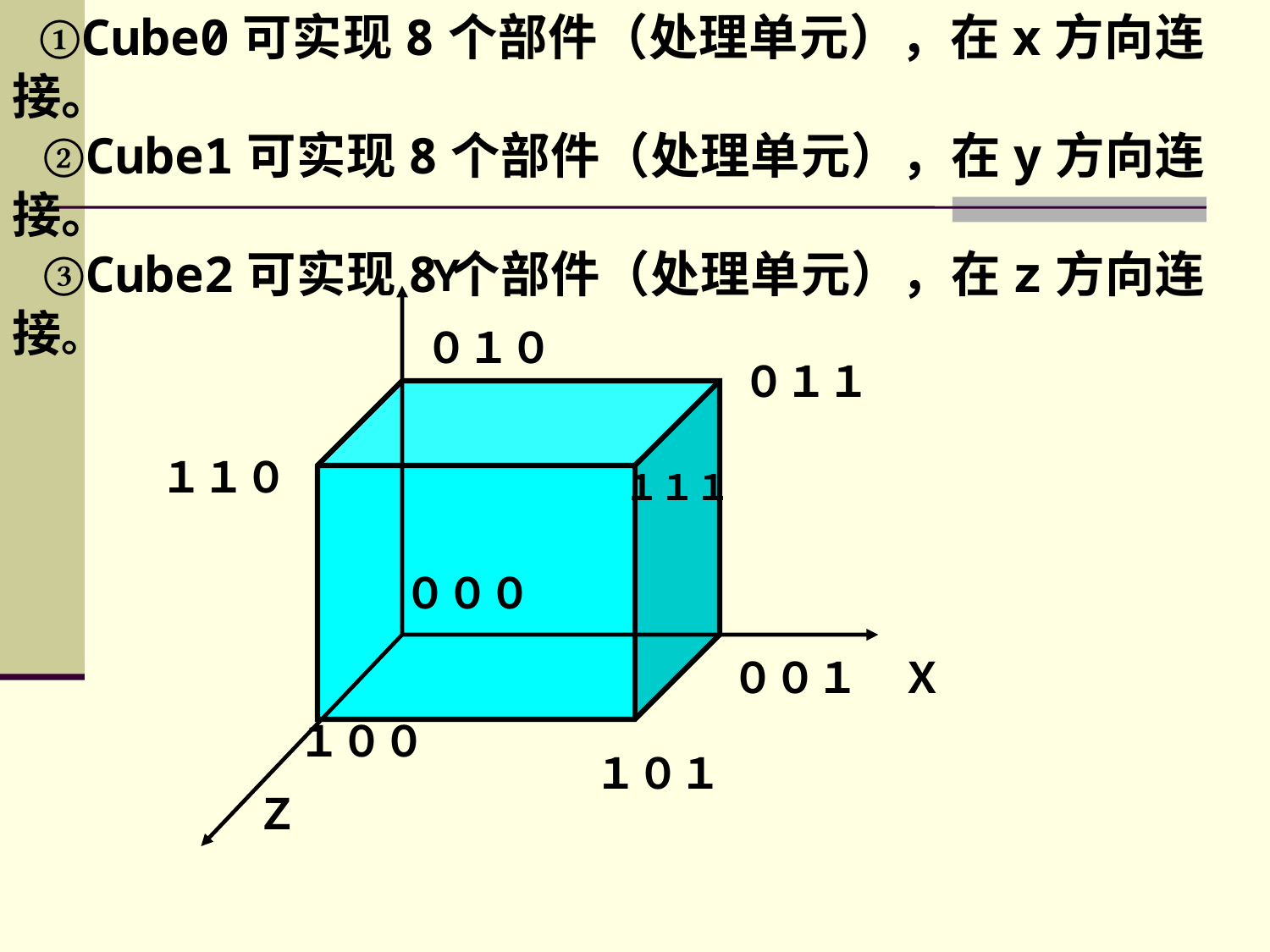

①Cube0可实现8个部件（处理单元），在x方向连接。
 ②Cube1可实现8个部件（处理单元），在y方向连接。
 ③Cube2可实现8个部件（处理单元），在z方向连接。
Ｙ
０１０

０１１

１１０
１１１
０００

００１　Ｘ
　　１００
　Ｚ
１０１
30